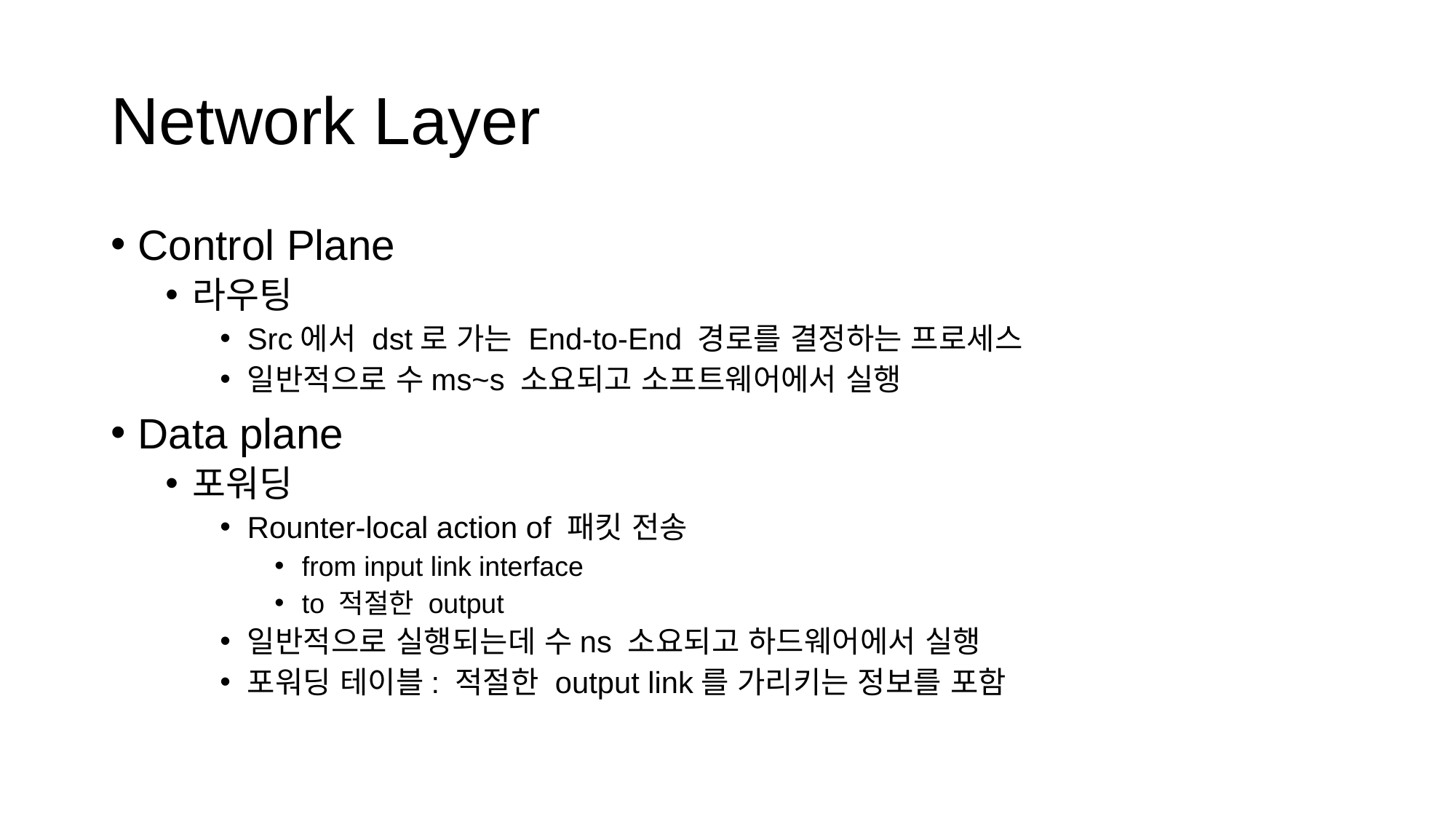

# Network Layer
Control Plane
라우팅
Src에서 dst로 가는 End-to-End 경로를 결정하는 프로세스
일반적으로 수ms~s 소요되고 소프트웨어에서 실행
Data plane
포워딩
Rounter-local action of 패킷 전송
from input link interface
to 적절한 output
일반적으로 실행되는데 수ns 소요되고 하드웨어에서 실행
포워딩 테이블: 적절한 output link를 가리키는 정보를 포함